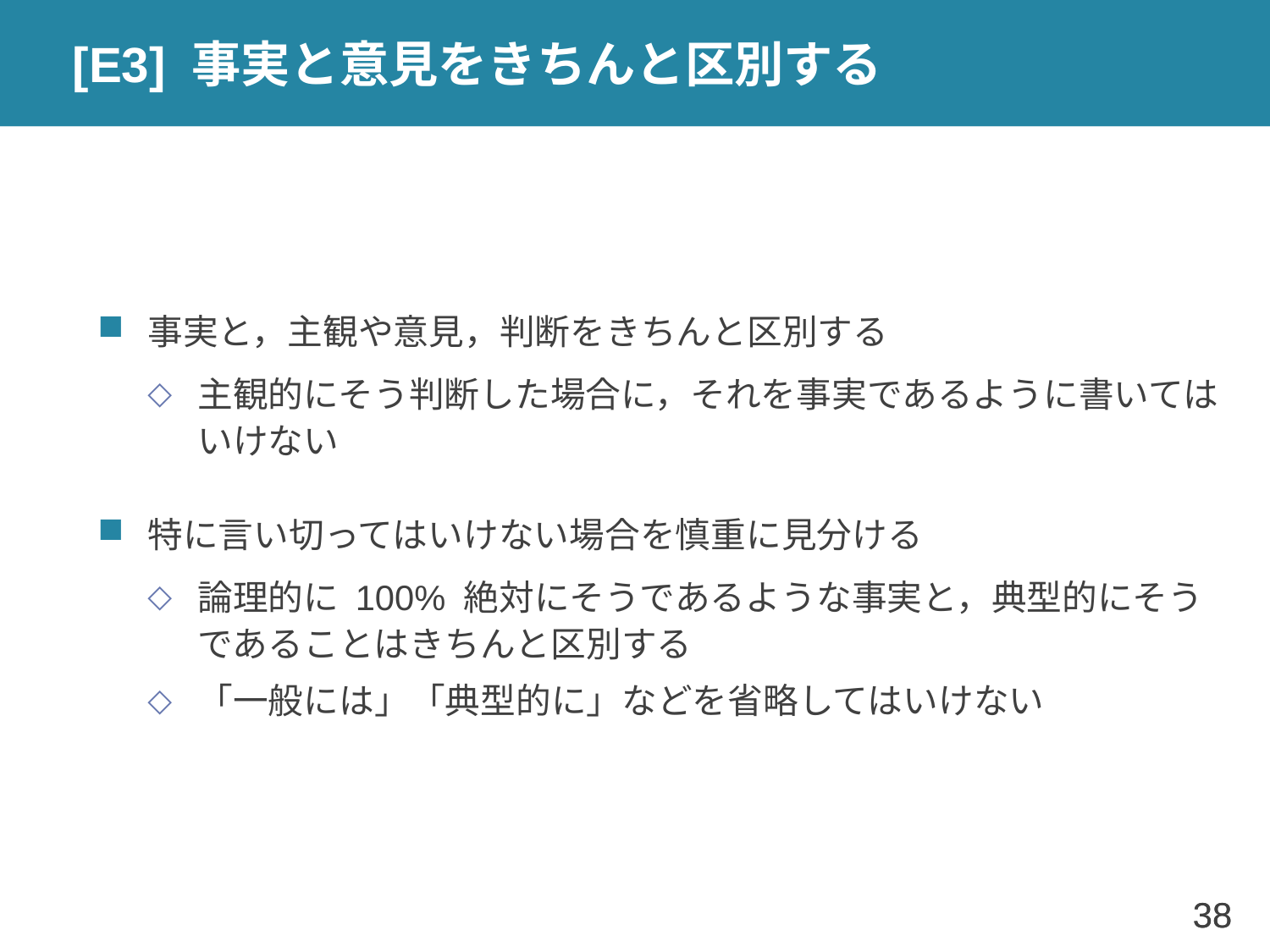

# [E3] 事実と意見をきちんと区別する
事実と，主観や意見，判断をきちんと区別する
主観的にそう判断した場合に，それを事実であるように書いてはいけない
特に言い切ってはいけない場合を慎重に見分ける
論理的に 100% 絶対にそうであるような事実と，典型的にそうであることはきちんと区別する
「一般には」「典型的に」などを省略してはいけない